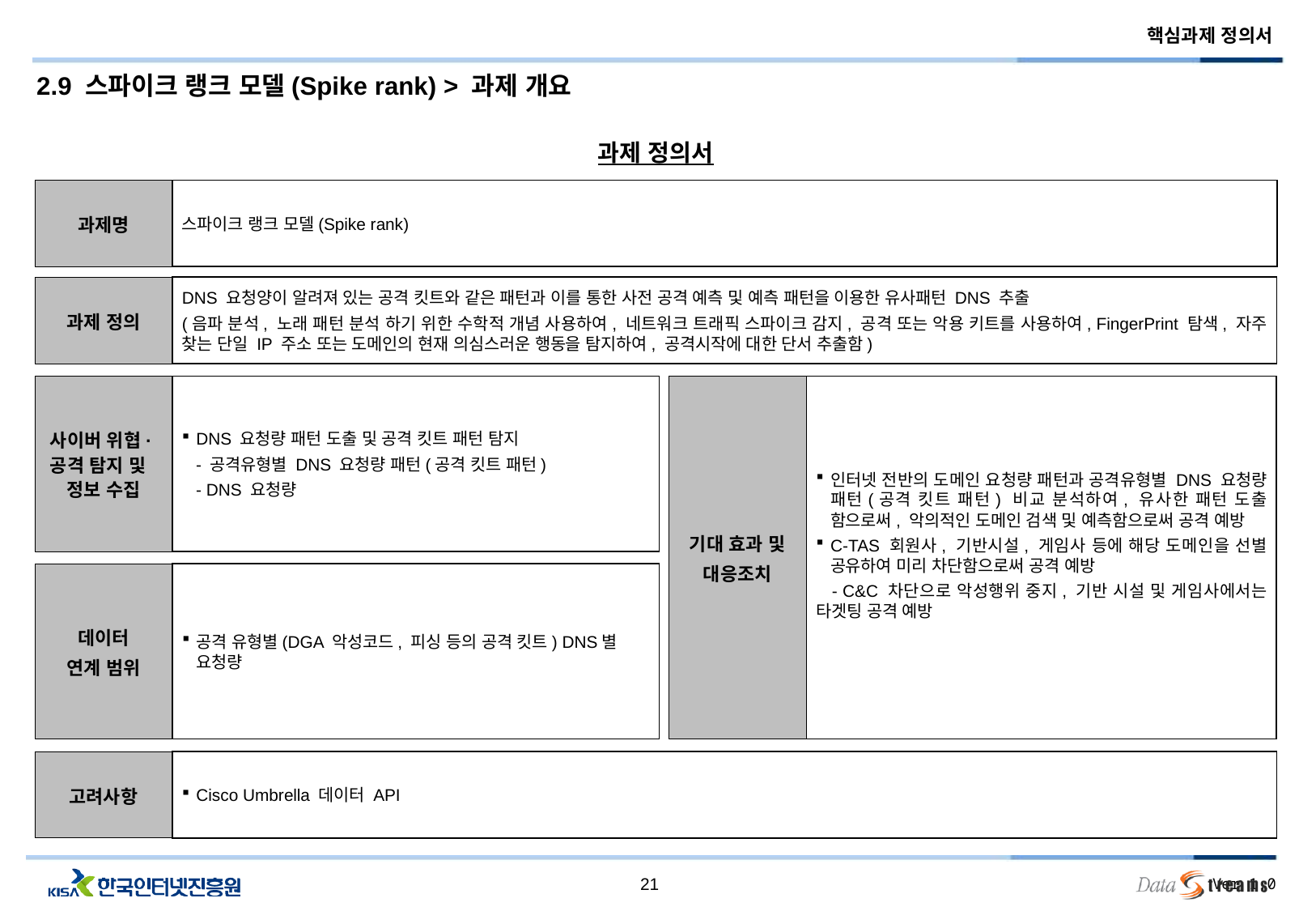

2.9 스파이크 랭크 모델(Spike rank) > 과제 개요
과제 정의서
과제명
스파이크 랭크 모델(Spike rank)
과제 정의
DNS 요청양이 알려져 있는 공격 킷트와 같은 패턴과 이를 통한 사전 공격 예측 및 예측 패턴을 이용한 유사패턴 DNS 추출
(음파 분석, 노래 패턴 분석 하기 위한 수학적 개념 사용하여, 네트워크 트래픽 스파이크 감지, 공격 또는 악용 키트를 사용하여, FingerPrint 탐색, 자주 찾는 단일 IP 주소 또는 도메인의 현재 의심스러운 행동을 탐지하여, 공격시작에 대한 단서 추출함)
사이버 위협·  공격 탐지 및   정보 수집
DNS 요청량 패턴 도출 및 공격 킷트 패턴 탐지
   - 공격유형별 DNS 요청량 패턴(공격 킷트 패턴)
   - DNS 요청량
기대 효과 및
대응조치
인터넷 전반의 도메인 요청량 패턴과 공격유형별 DNS 요청량 패턴(공격 킷트 패턴) 비교 분석하여, 유사한 패턴 도출 함으로써, 악의적인 도메인 검색 및 예측함으로써 공격 예방
C-TAS 회원사, 기반시설, 게임사 등에 해당 도메인을 선별 공유하여 미리 차단함으로써 공격 예방
   - C&C 차단으로 악성행위 중지, 기반 시설 및 게임사에서는 타겟팅 공격 예방

데이터
연계 범위
공격 유형별(DGA 악성코드, 피싱 등의 공격 킷트) DNS별 요청량
고려사항
Cisco Umbrella 데이터 API